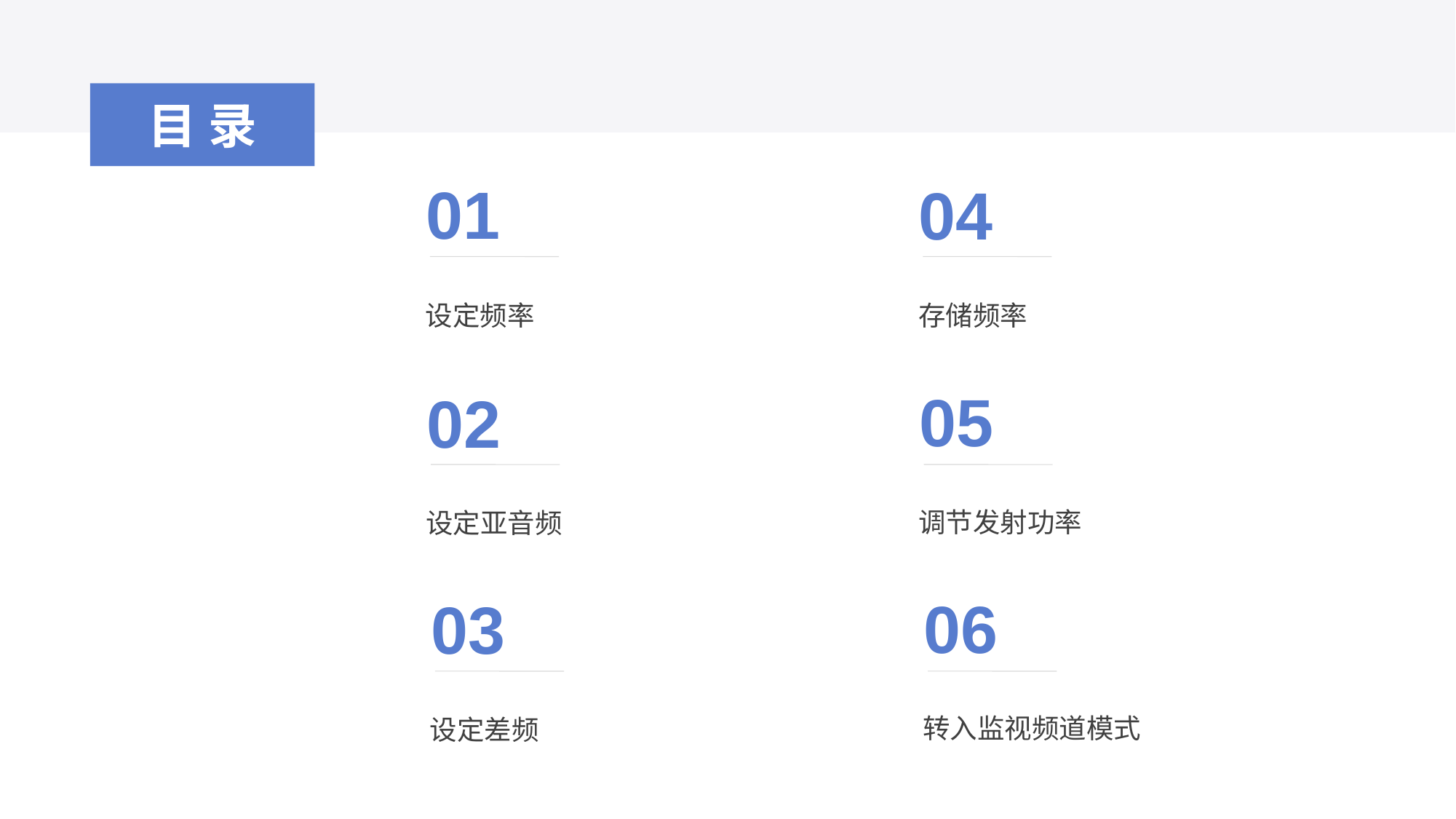

目录
01
04
设定频率
存储频率
05
02
调节发射功率
设定亚音频
06
03
转入监视频道模式
设定差频